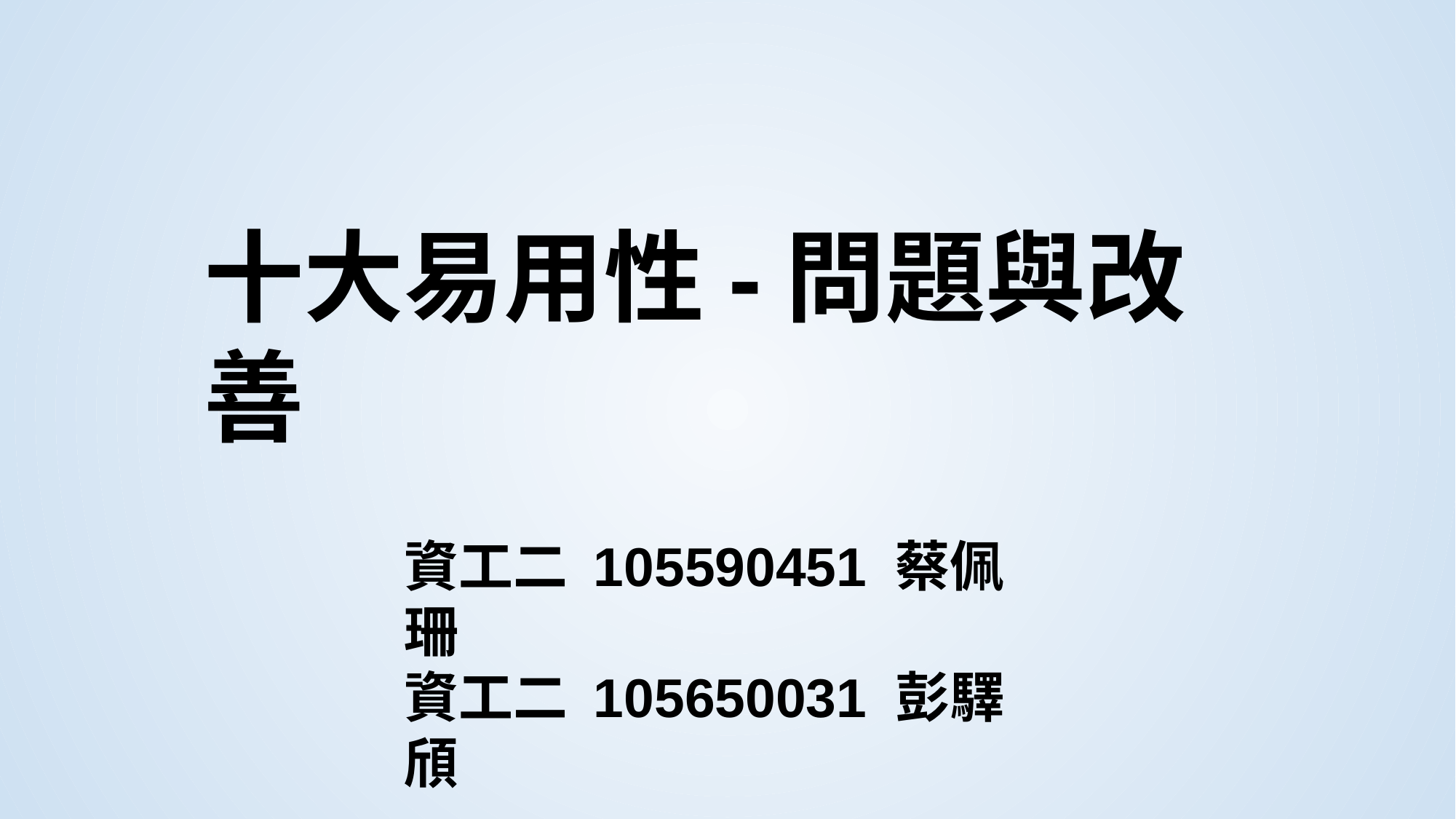

十大易用性-問題與改善
資工二 105590451 蔡佩珊
資工二 105650031 彭驛頎